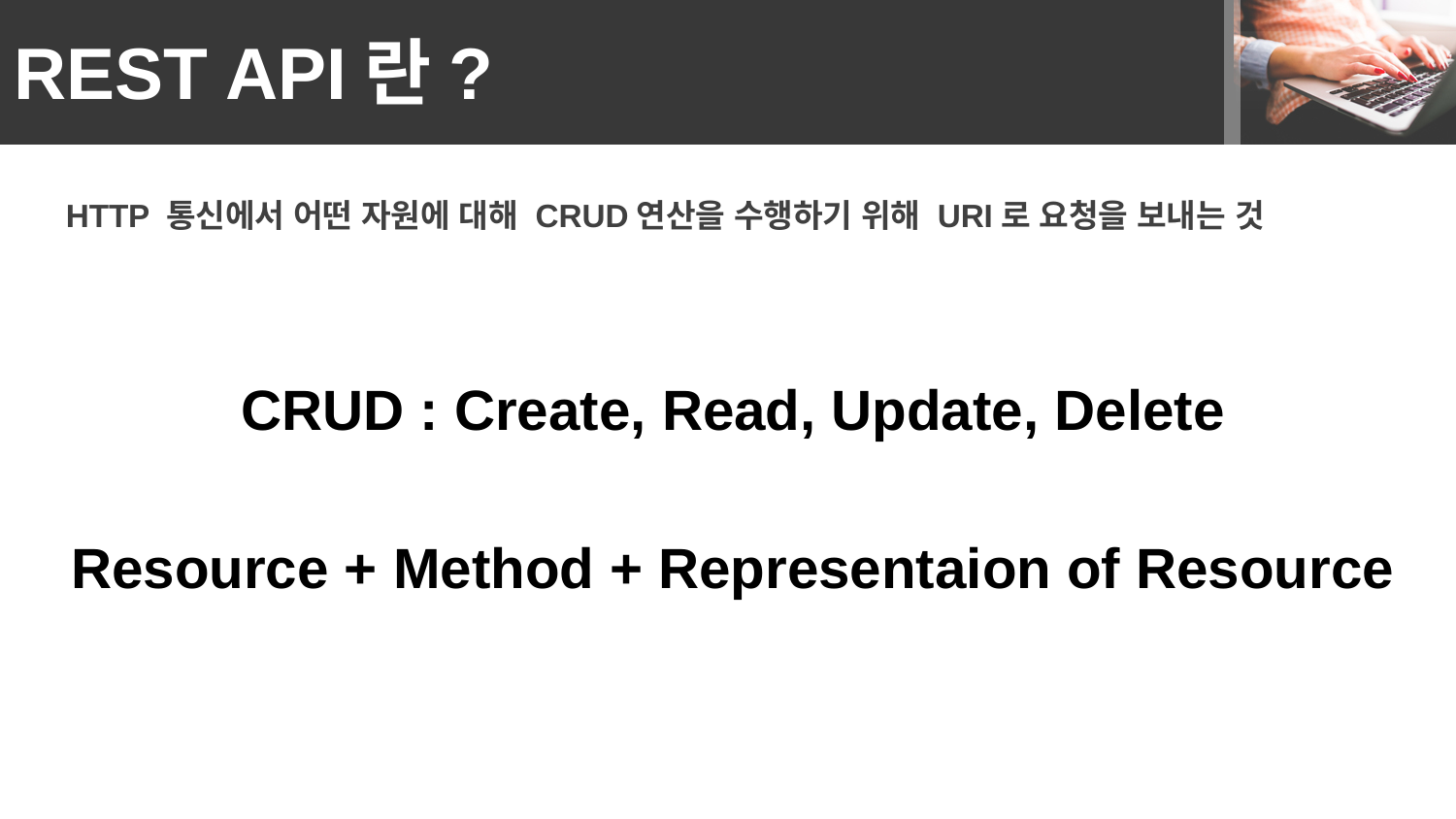

# REST API란?
HTTP 통신에서 어떤 자원에 대해 CRUD연산을 수행하기 위해 URI로 요청을 보내는 것

CRUD : Create, Read, Update, Delete

Resource + Method + Representaion of Resource